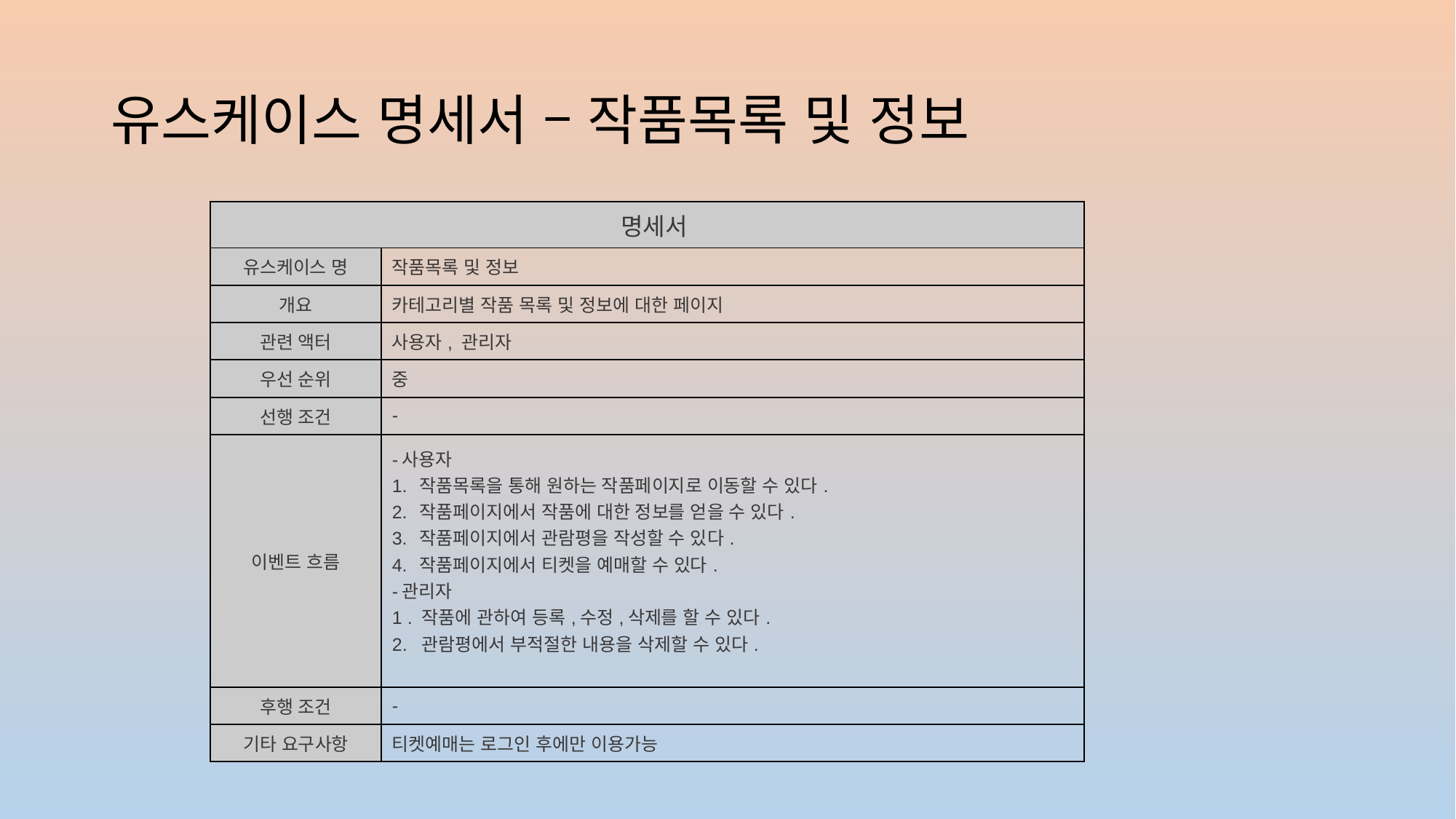

# 유스케이스 명세서 – 작품목록 및 정보
| 명세서 |  |
| --- | --- |
| 유스케이스 명 | 작품목록 및 정보 |
| 개요 | 카테고리별 작품 목록 및 정보에 대한 페이지 |
| 관련 액터 | 사용자, 관리자 |
| 우선 순위 | 중 |
| 선행 조건 | - |
| 이벤트 흐름 | -사용자 작품목록을 통해 원하는 작품페이지로 이동할 수 있다. 작품페이지에서 작품에 대한 정보를 얻을 수 있다. 작품페이지에서 관람평을 작성할 수 있다. 작품페이지에서 티켓을 예매할 수 있다. -관리자 1 . 작품에 관하여 등록,수정,삭제를 할 수 있다. 2. 관람평에서 부적절한 내용을 삭제할 수 있다. |
| 후행 조건 | - |
| 기타 요구사항 | 티켓예매는 로그인 후에만 이용가능 |